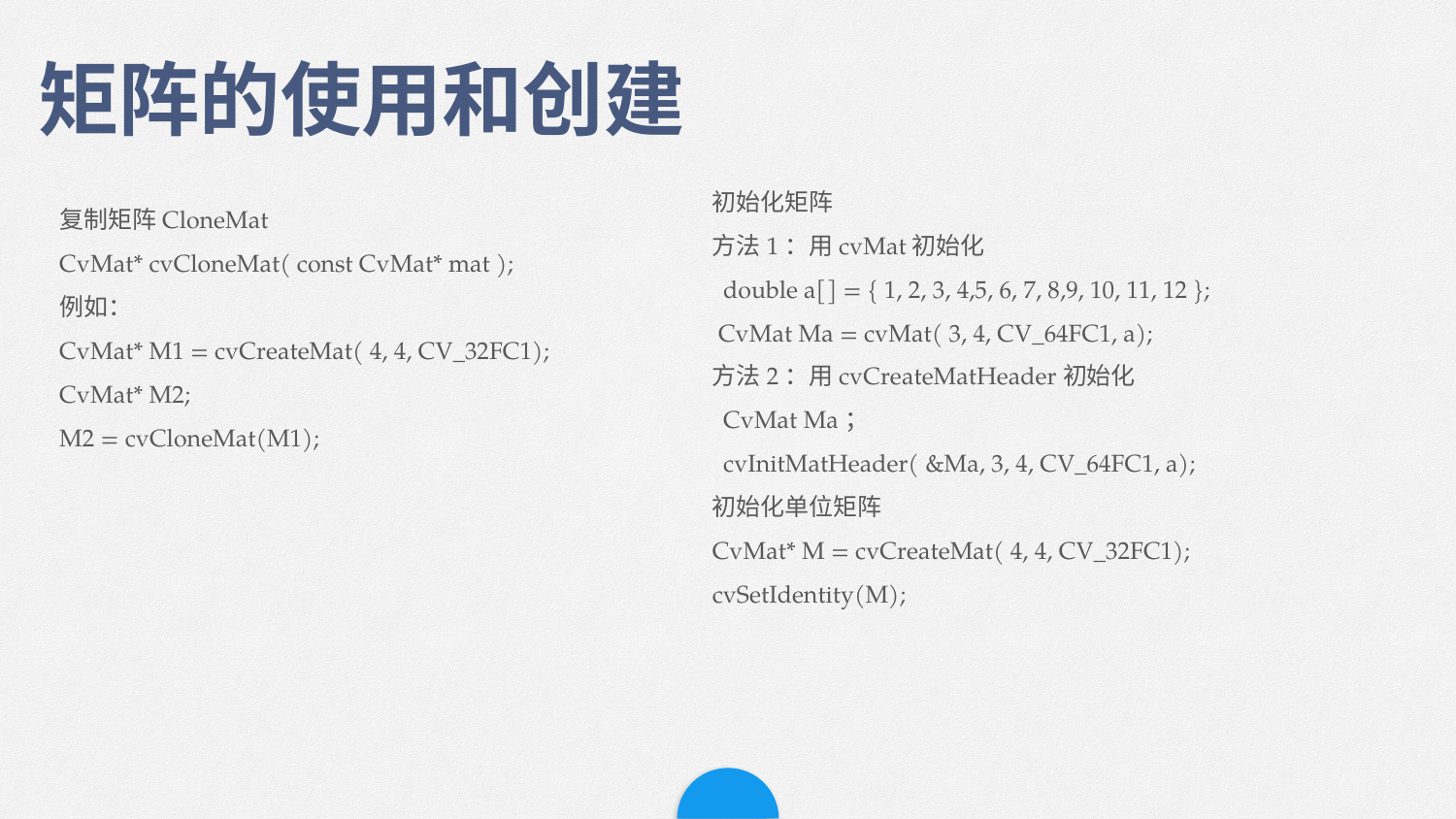

矩阵的使用和创建
初始化矩阵
方法1：用cvMat初始化
 double a[] = { 1, 2, 3, 4,5, 6, 7, 8,9, 10, 11, 12 };
 CvMat Ma = cvMat( 3, 4, CV_64FC1, a);
方法2：用cvCreateMatHeader初始化
 CvMat Ma；
 cvInitMatHeader( &Ma, 3, 4, CV_64FC1, a);
初始化单位矩阵
CvMat* M = cvCreateMat( 4, 4, CV_32FC1);
cvSetIdentity(M);
复制矩阵CloneMat
CvMat* cvCloneMat( const CvMat* mat );
例如：
CvMat* M1 = cvCreateMat( 4, 4, CV_32FC1);
CvMat* M2;
M2 = cvCloneMat(M1);

8